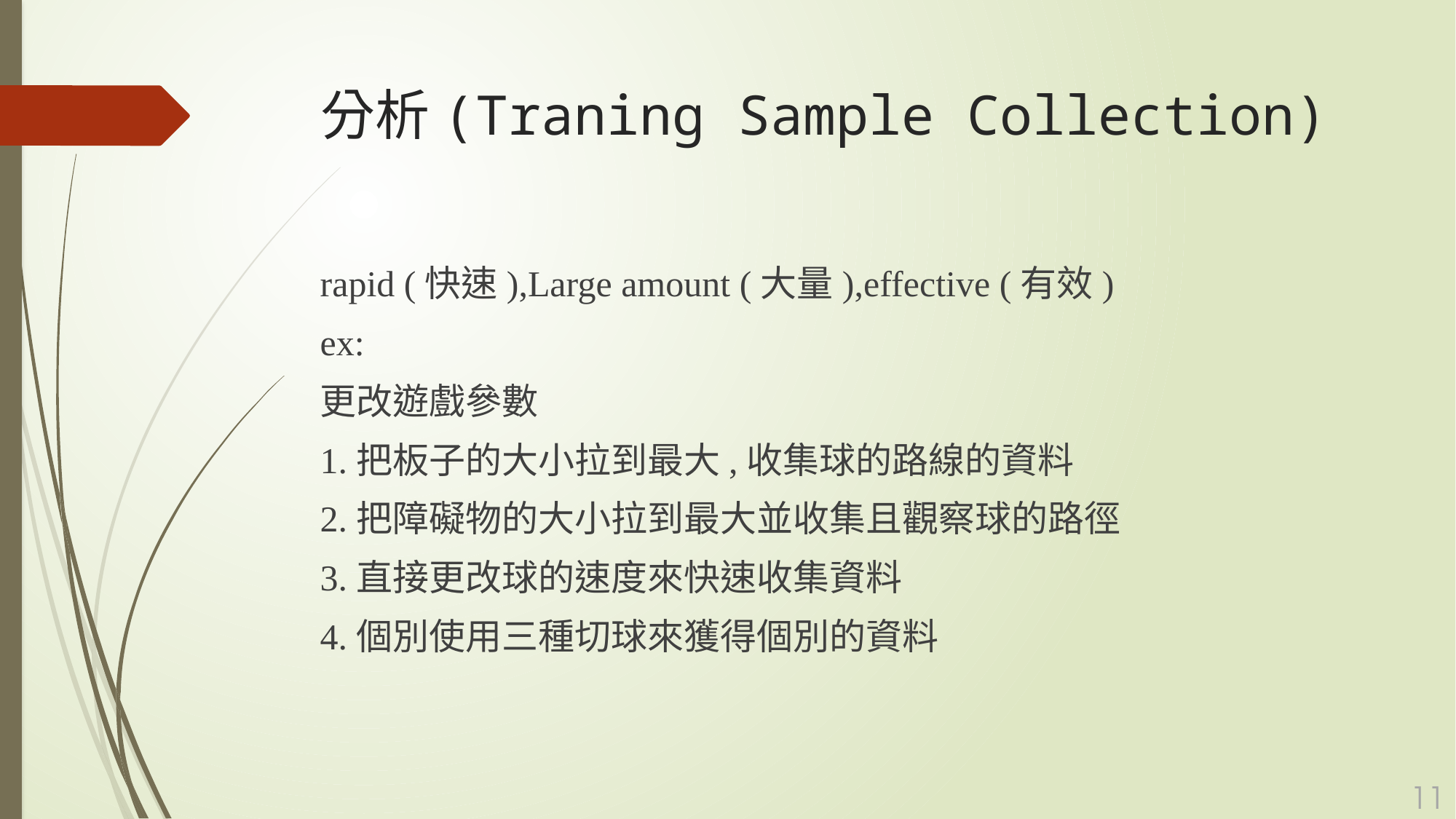

# 分析(Traning Sample Collection)
rapid (快速),Large amount (大量),effective (有效)
ex:
更改遊戲參數
1.把板子的大小拉到最大,收集球的路線的資料
2.把障礙物的大小拉到最大並收集且觀察球的路徑
3.直接更改球的速度來快速收集資料
4.個別使用三種切球來獲得個別的資料

11